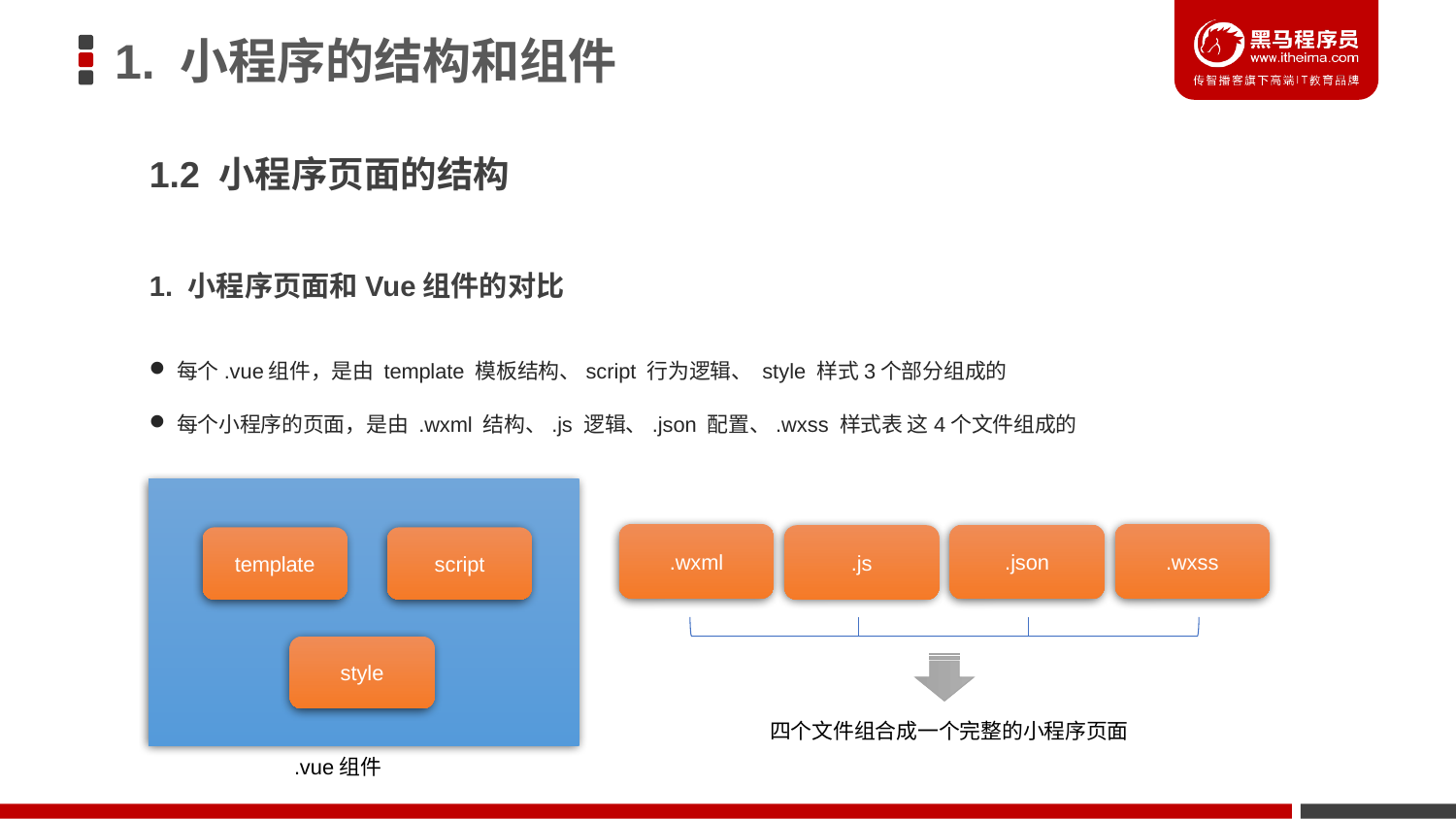

# 1. 小程序的结构和组件
1.2 小程序页面的结构
1. 小程序页面和Vue组件的对比
每个.vue组件，是由 template 模板结构、script 行为逻辑、 style 样式3个部分组成的
每个小程序的页面，是由 .wxml 结构、.js 逻辑、.json 配置、.wxss 样式表 这4个文件组成的

template
script
style
.vue组件
.wxml
.wxss
.json
.js

四个文件组合成一个完整的小程序页面